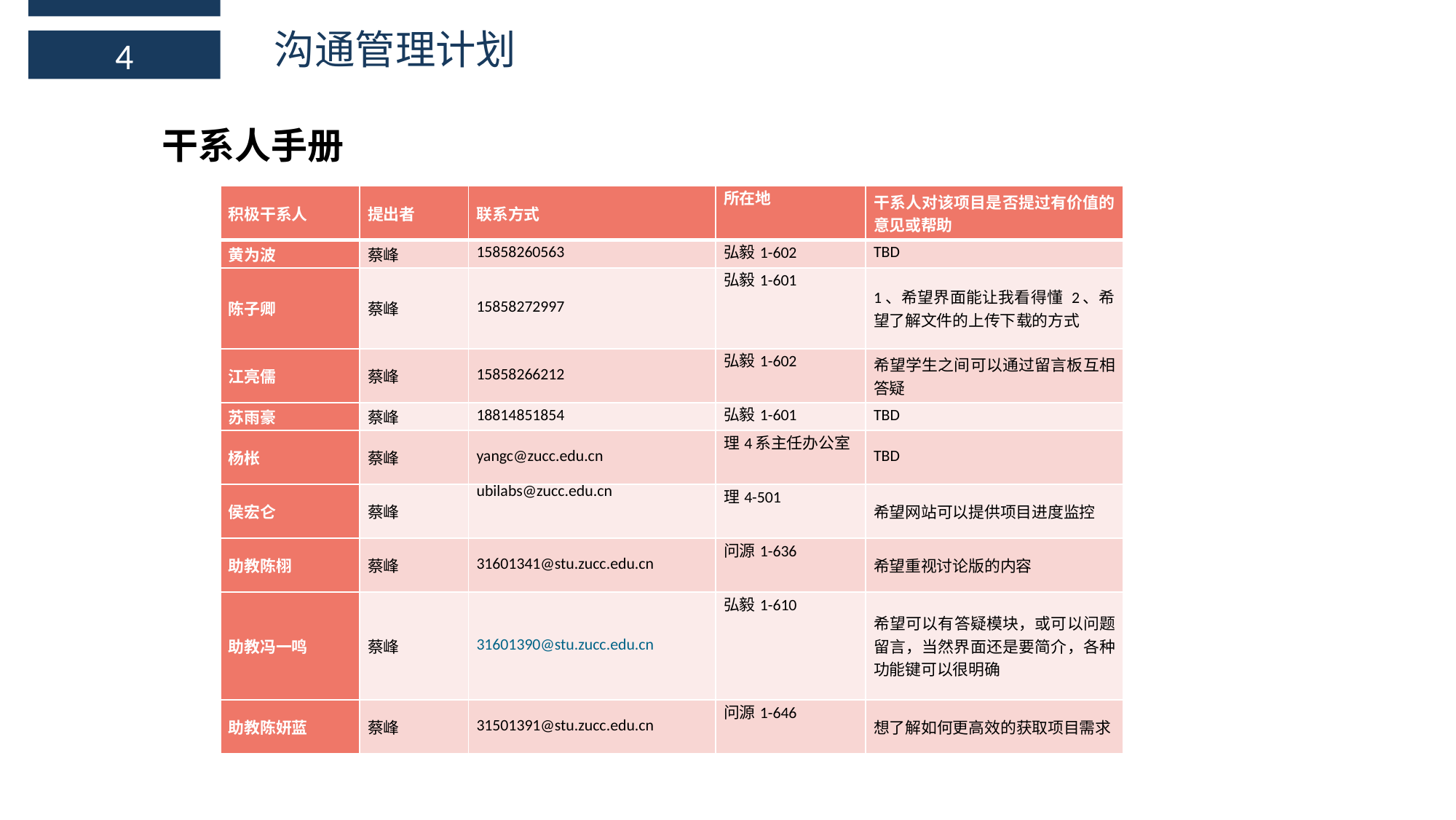

沟通管理计划
4
干系人手册
| 积极干系人 | 提出者 | 联系方式 | 所在地 | 干系人对该项目是否提过有价值的意见或帮助 |
| --- | --- | --- | --- | --- |
| 黄为波 | 蔡峰 | 15858260563 | 弘毅1-602 | TBD |
| 陈子卿 | 蔡峰 | 15858272997 | 弘毅1-601 | 1、希望界面能让我看得懂 2、希望了解文件的上传下载的方式 |
| 江亮儒 | 蔡峰 | 15858266212 | 弘毅1-602 | 希望学生之间可以通过留言板互相答疑 |
| 苏雨豪 | 蔡峰 | 18814851854 | 弘毅1-601 | TBD |
| 杨枨 | 蔡峰 | yangc@zucc.edu.cn | 理4系主任办公室 | TBD |
| 侯宏仑 | 蔡峰 | ubilabs@zucc.edu.cn | 理4-501 | 希望网站可以提供项目进度监控 |
| 助教陈栩 | 蔡峰 | 31601341@stu.zucc.edu.cn | 问源1-636 | 希望重视讨论版的内容 |
| 助教冯一鸣 | 蔡峰 | 31601390@stu.zucc.edu.cn | 弘毅1-610 | 希望可以有答疑模块，或可以问题留言，当然界面还是要简介，各种功能键可以很明确 |
| 助教陈妍蓝 | 蔡峰 | 31501391@stu.zucc.edu.cn | 问源1-646 | 想了解如何更高效的获取项目需求 |